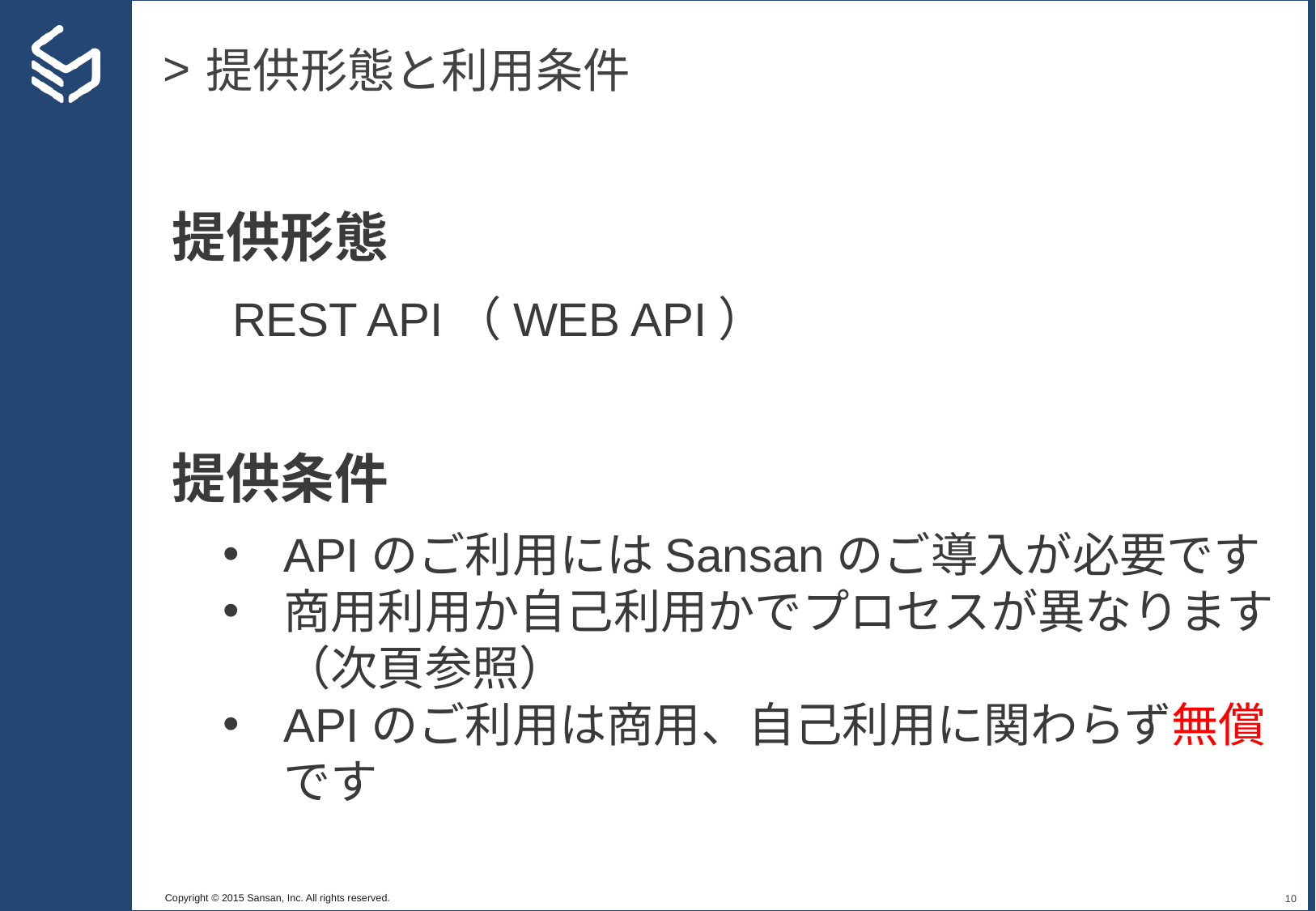

# 提供形態と利用条件
提供形態
REST API（WEB API）
提供条件
APIのご利用にはSansanのご導入が必要です
商用利用か自己利用かでプロセスが異なります（次頁参照）
APIのご利用は商用、自己利用に関わらず無償です
10